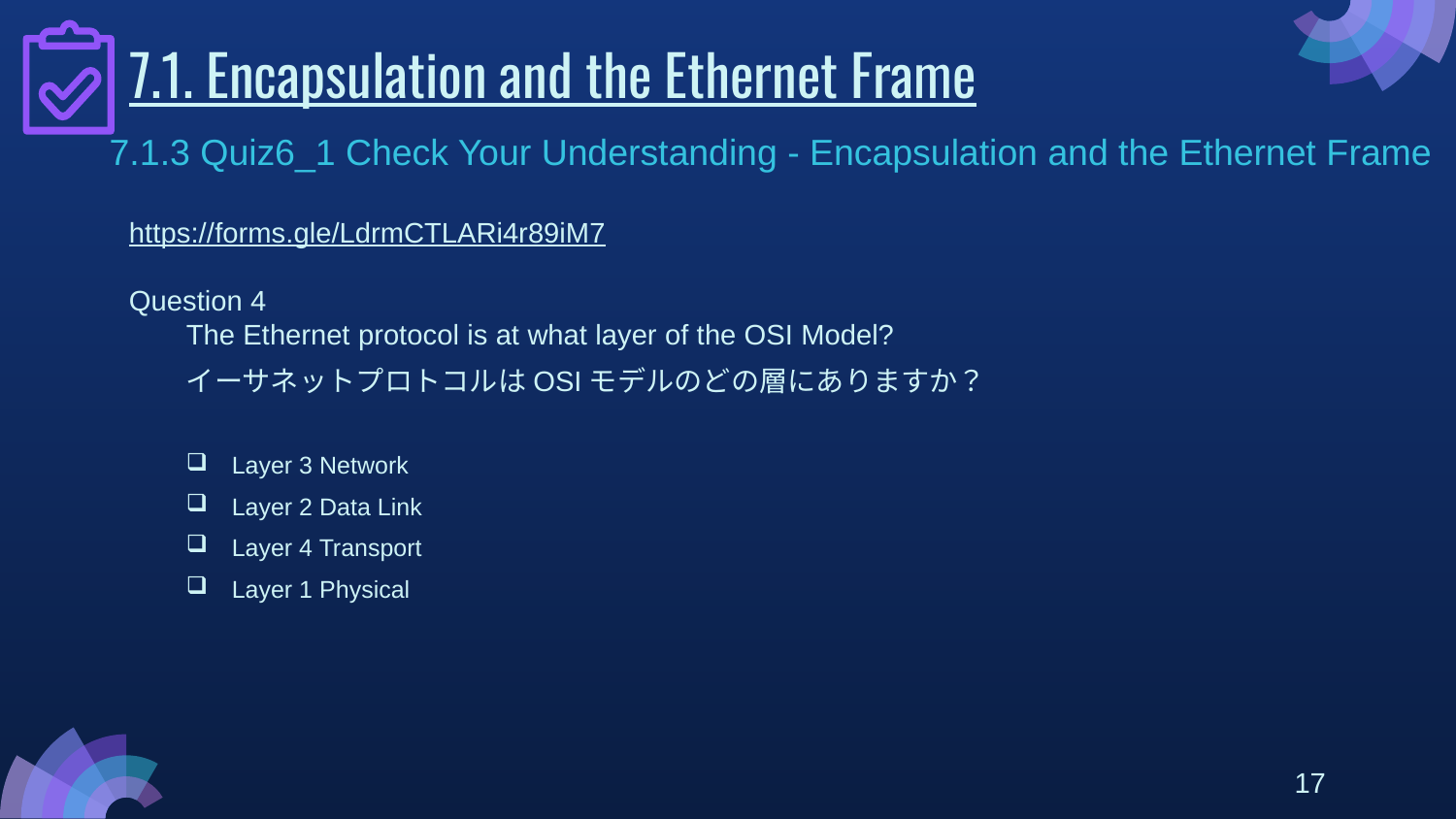

# 7.1. Encapsulation and the Ethernet Frame
7.1.3 Quiz6_1 Check Your Understanding - Encapsulation and the Ethernet Frame
https://forms.gle/LdrmCTLARi4r89iM7

Question 4
The Ethernet protocol is at what layer of the OSI Model?
イーサネットプロトコルはOSIモデルのどの層にありますか？

Layer 3 Network
Layer 2 Data Link
Layer 4 Transport
Layer 1 Physical

17